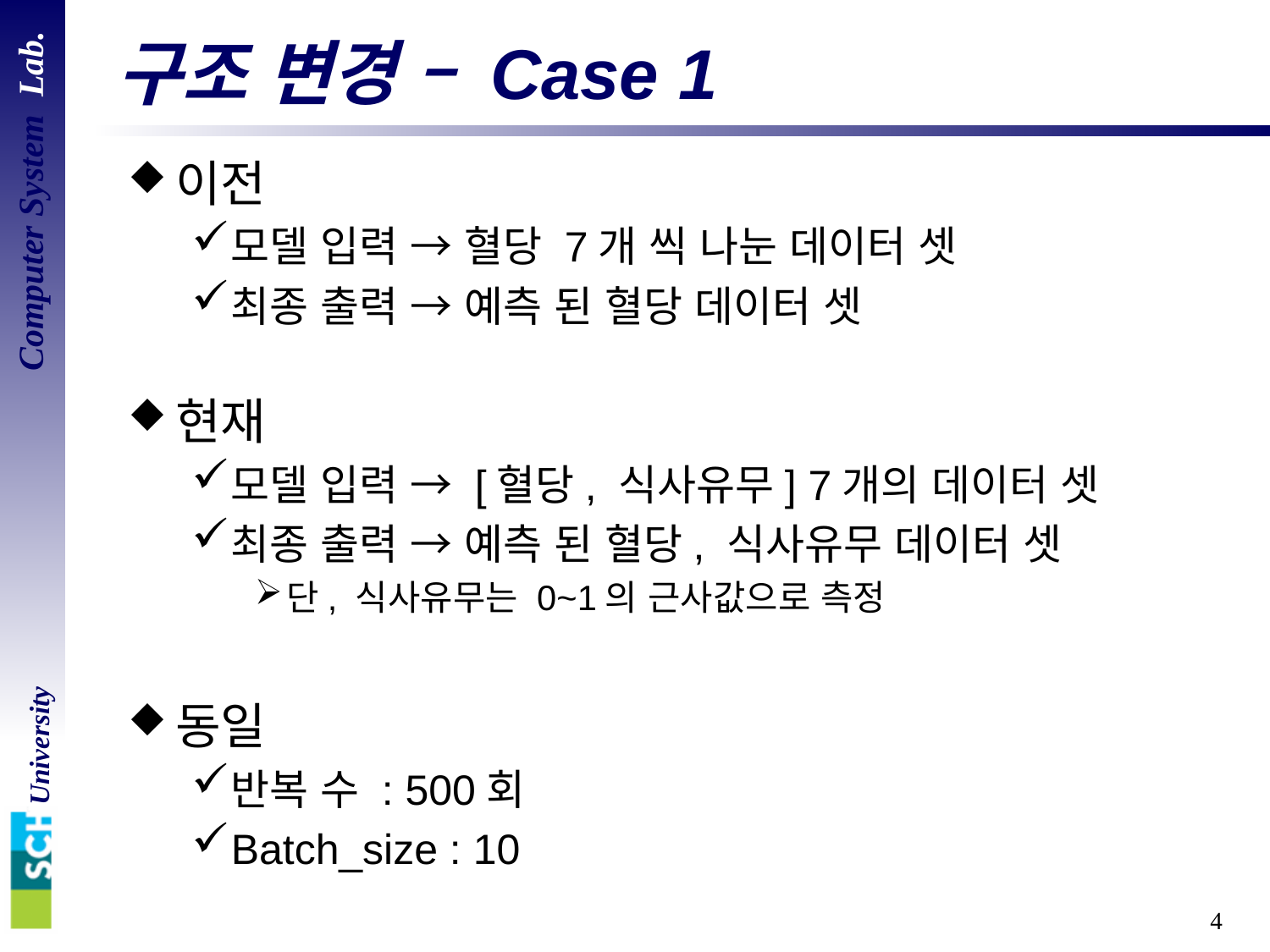

# 구조 변경 – Case 1

이전
모델 입력 → 혈당 7개 씩 나눈 데이터 셋
최종 출력 → 예측 된 혈당 데이터 셋
현재
모델 입력 → [혈당, 식사유무] 7개의 데이터 셋
최종 출력 → 예측 된 혈당, 식사유무 데이터 셋
단, 식사유무는 0~1의 근사값으로 측정

동일
반복 수 : 500회
Batch_size : 10